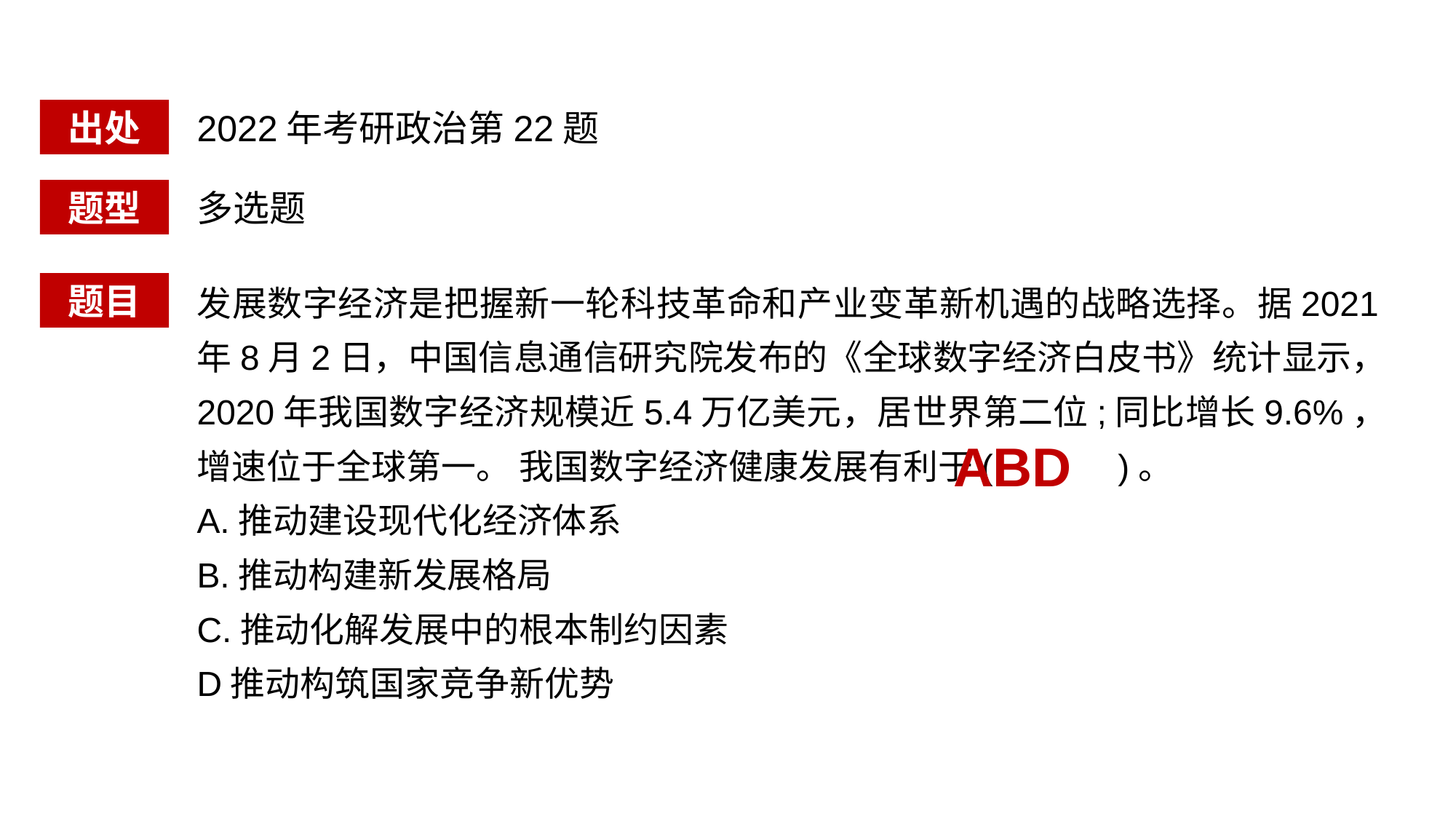

出处
2022年考研政治第22题
题型
多选题
发展数字经济是把握新一轮科技革命和产业变革新机遇的战略选择。据2021年8月2日，中国信息通信研究院发布的《全球数字经济白皮书》统计显示，2020年我国数字经济规模近5.4万亿美元，居世界第二位;同比增长9.6%，增速位于全球第一。 我国数字经济健康发展有利于(             )。
A.推动建设现代化经济体系
B.推动构建新发展格局
C.推动化解发展中的根本制约因素
D推动构筑国家竞争新优势
题目
ABD